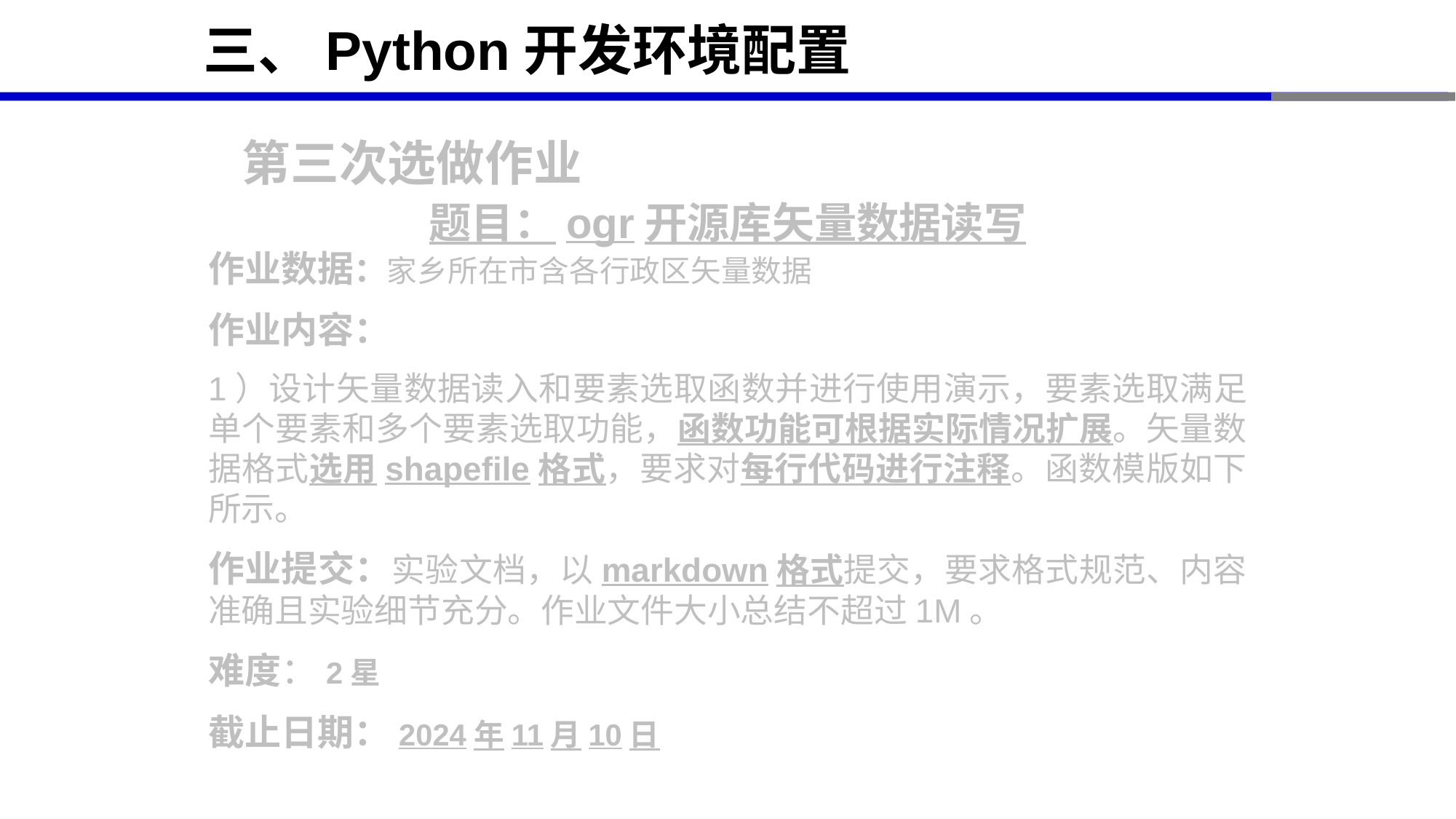

# 三、Python开发环境配置
第三次选做作业
题目：ogr开源库矢量数据读写
作业数据：家乡所在市含各行政区矢量数据
作业内容：
1）设计矢量数据读入和要素选取函数并进行使用演示，要素选取满足单个要素和多个要素选取功能，函数功能可根据实际情况扩展。矢量数据格式选用shapefile格式，要求对每行代码进行注释。函数模版如下所示。
作业提交：实验文档，以markdown格式提交，要求格式规范、内容准确且实验细节充分。作业文件大小总结不超过1M。
难度：2星
截止日期：2024年11月10日